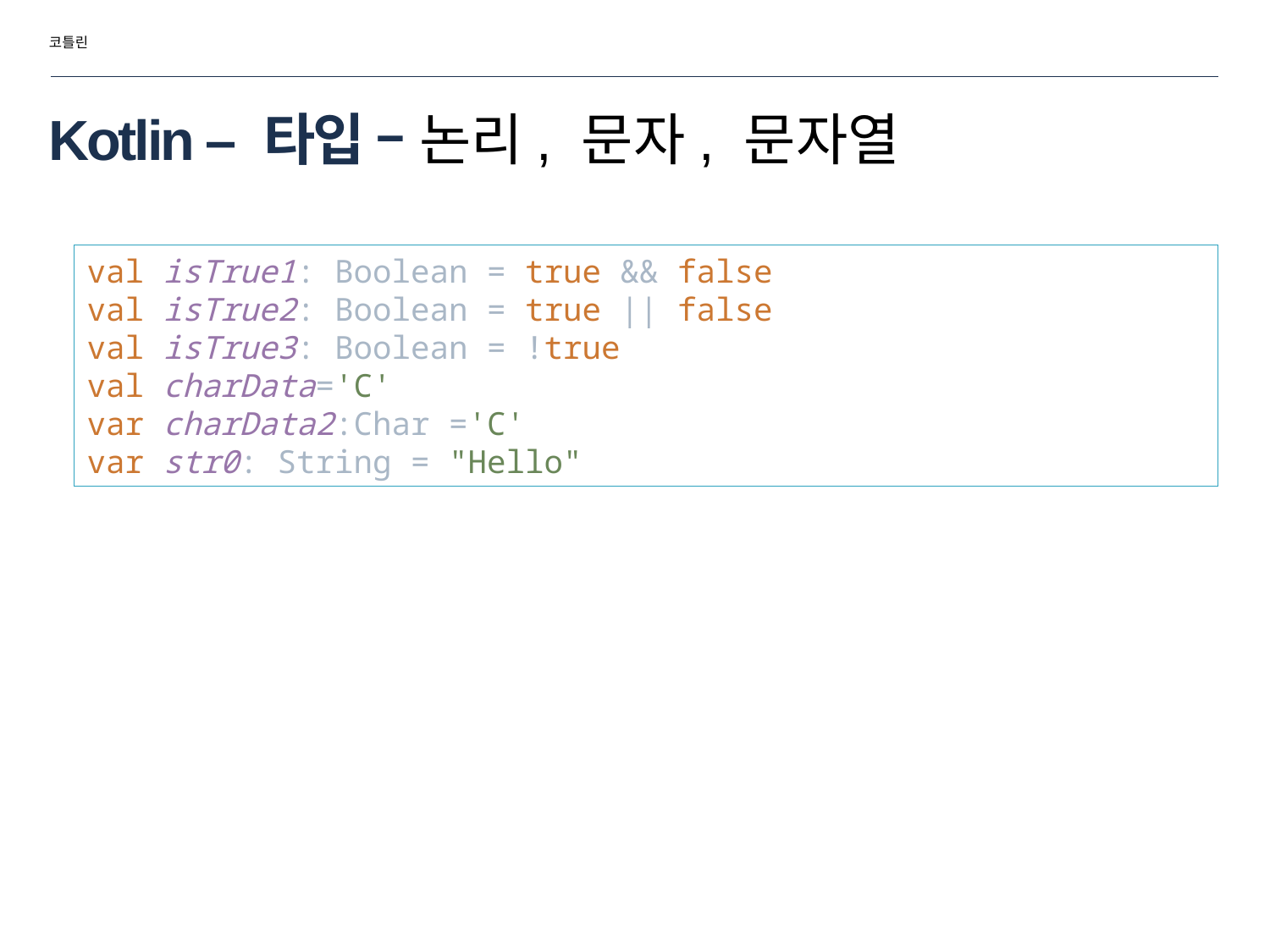

코틀린
# Kotlin – 타입 – 논리, 문자, 문자열
val isTrue1: Boolean = true && false
val isTrue2: Boolean = true || false
val isTrue3: Boolean = !true
val charData='C'
var charData2:Char ='C'
var str0: String = "Hello"